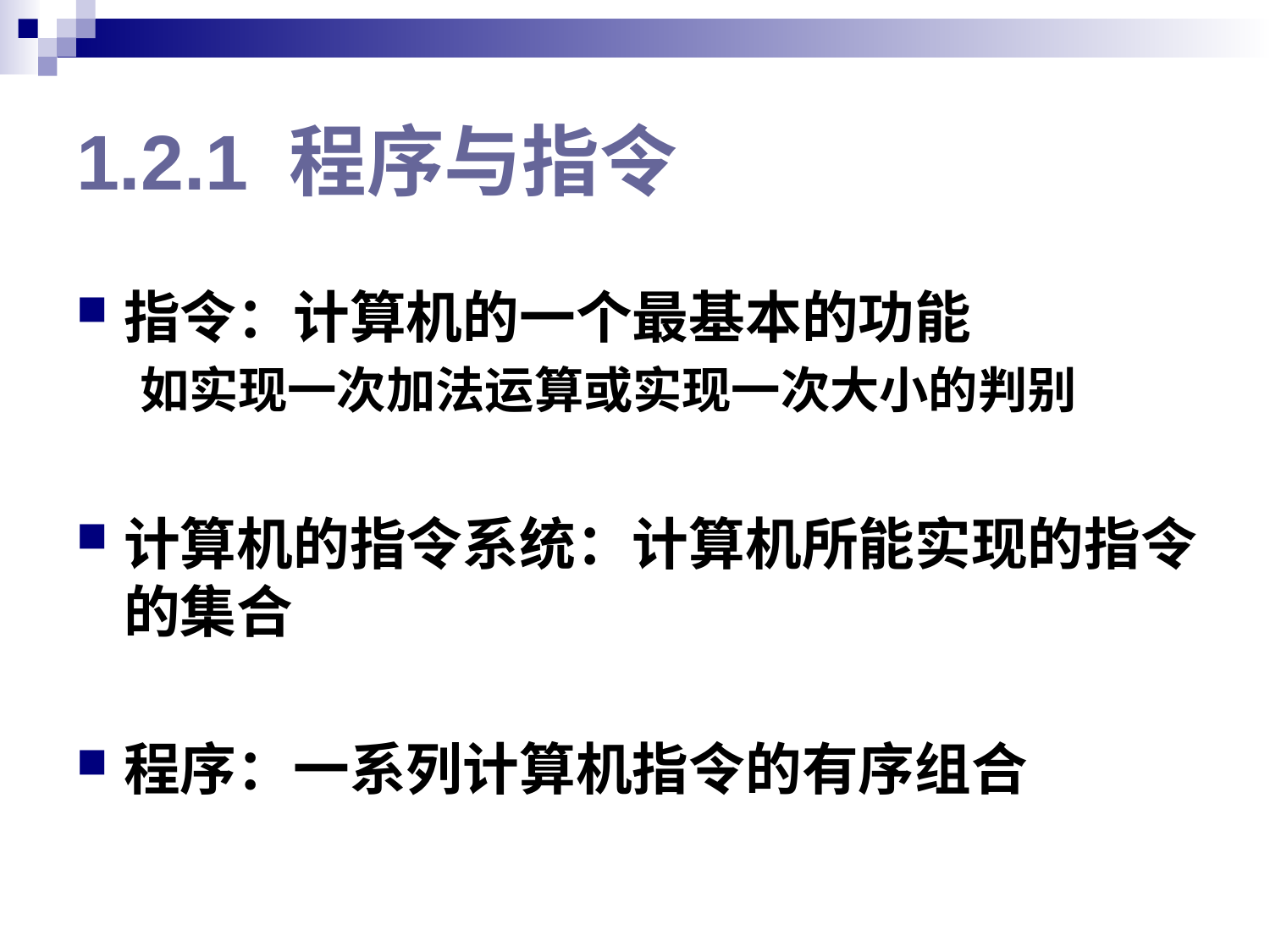

# 1.2.1 程序与指令
指令：计算机的一个最基本的功能
如实现一次加法运算或实现一次大小的判别

计算机的指令系统：计算机所能实现的指令的集合

程序：一系列计算机指令的有序组合